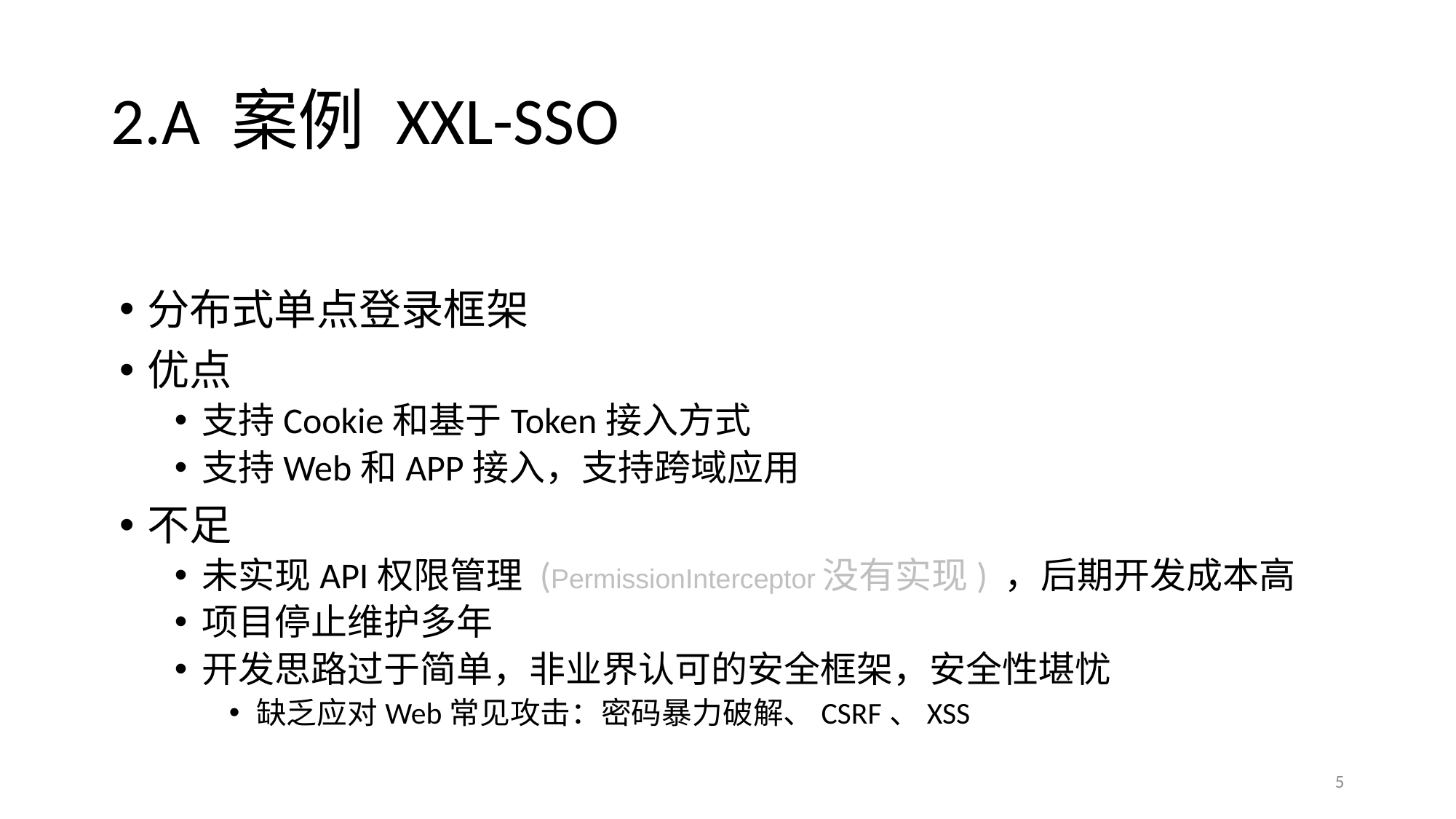

# 2.A 案例 XXL-SSO
分布式单点登录框架
优点
支持Cookie和基于Token接入方式
支持Web和APP接入，支持跨域应用
不足
未实现API权限管理 (PermissionInterceptor没有实现) ，后期开发成本高
项目停止维护多年
开发思路过于简单，非业界认可的安全框架，安全性堪忧
缺乏应对Web常见攻击：密码暴力破解、CSRF、XSS

5